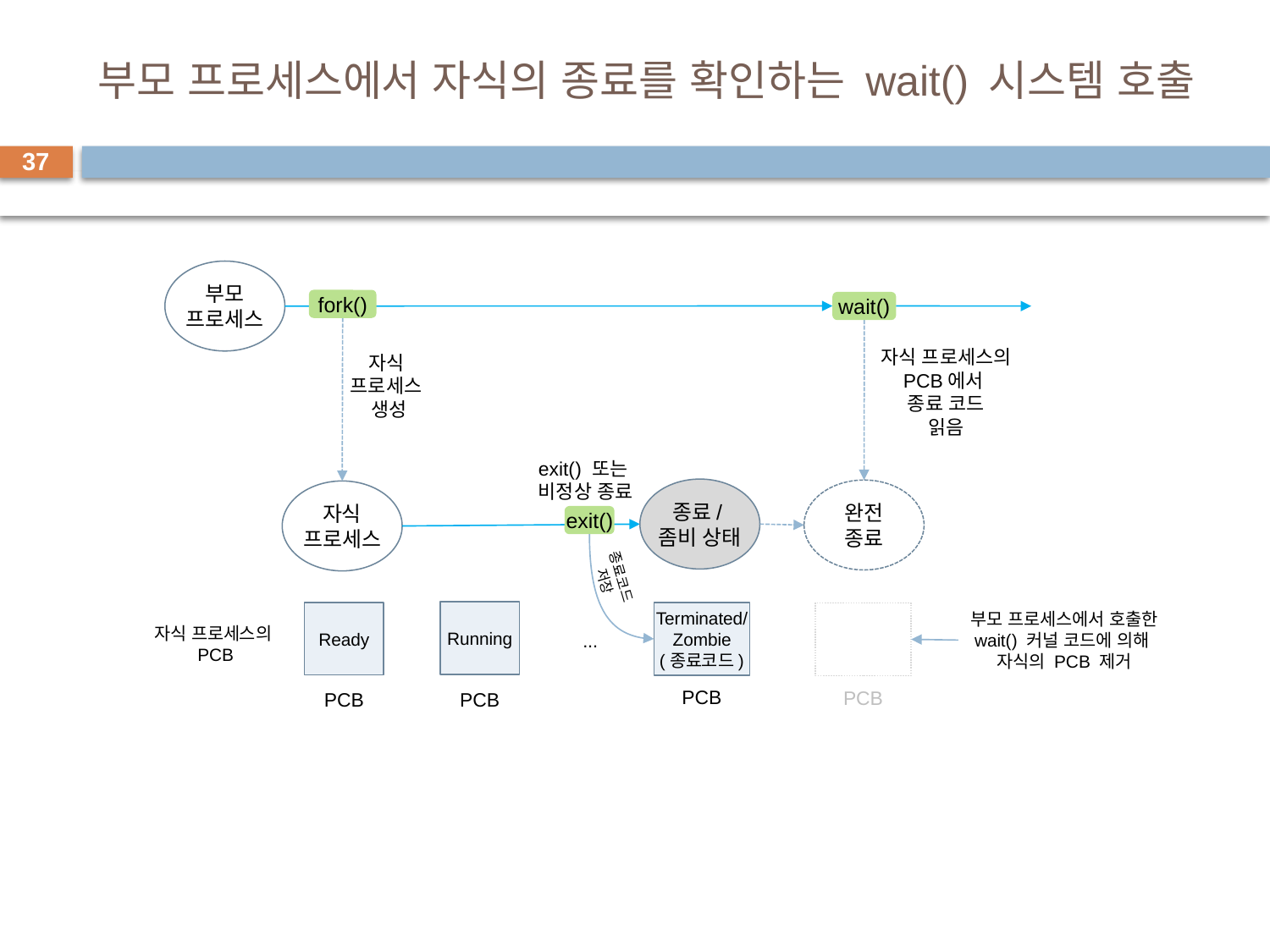

# 부모 프로세스에서 자식의 종료를 확인하는 wait() 시스템 호출
37
부모
프로세스
fork()
wait()
자식 프로세스의
PCB에서
종료 코드
읽음
자식
프로세스
생성
exit() 또는
비정상 종료
종료/좀비 상태
완전
종료
자식
프로세스
exit()
종료코드
저장
Running
부모 프로세스에서 호출한
wait() 커널 코드에 의해
자식의 PCB 제거
Ready
Terminated/Zombie
(종료코드)

자식 프로세스의
PCB
...
PCB
PCB
PCB
PCB